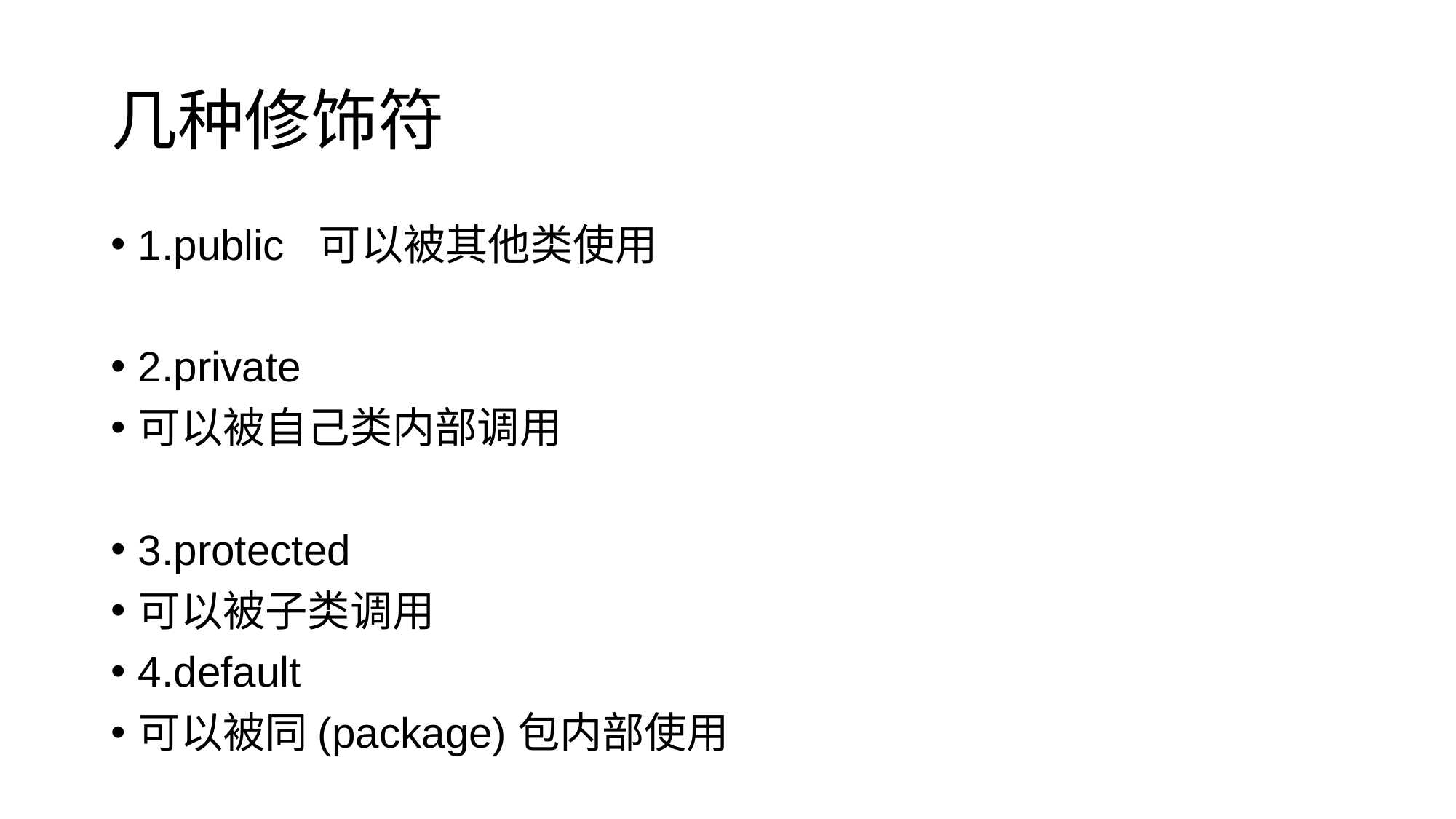

# 几种修饰符
1.public  可以被其他类使用

2.private
可以被自己类内部调用

3.protected
可以被子类调用
4.default
可以被同(package)包内部使用